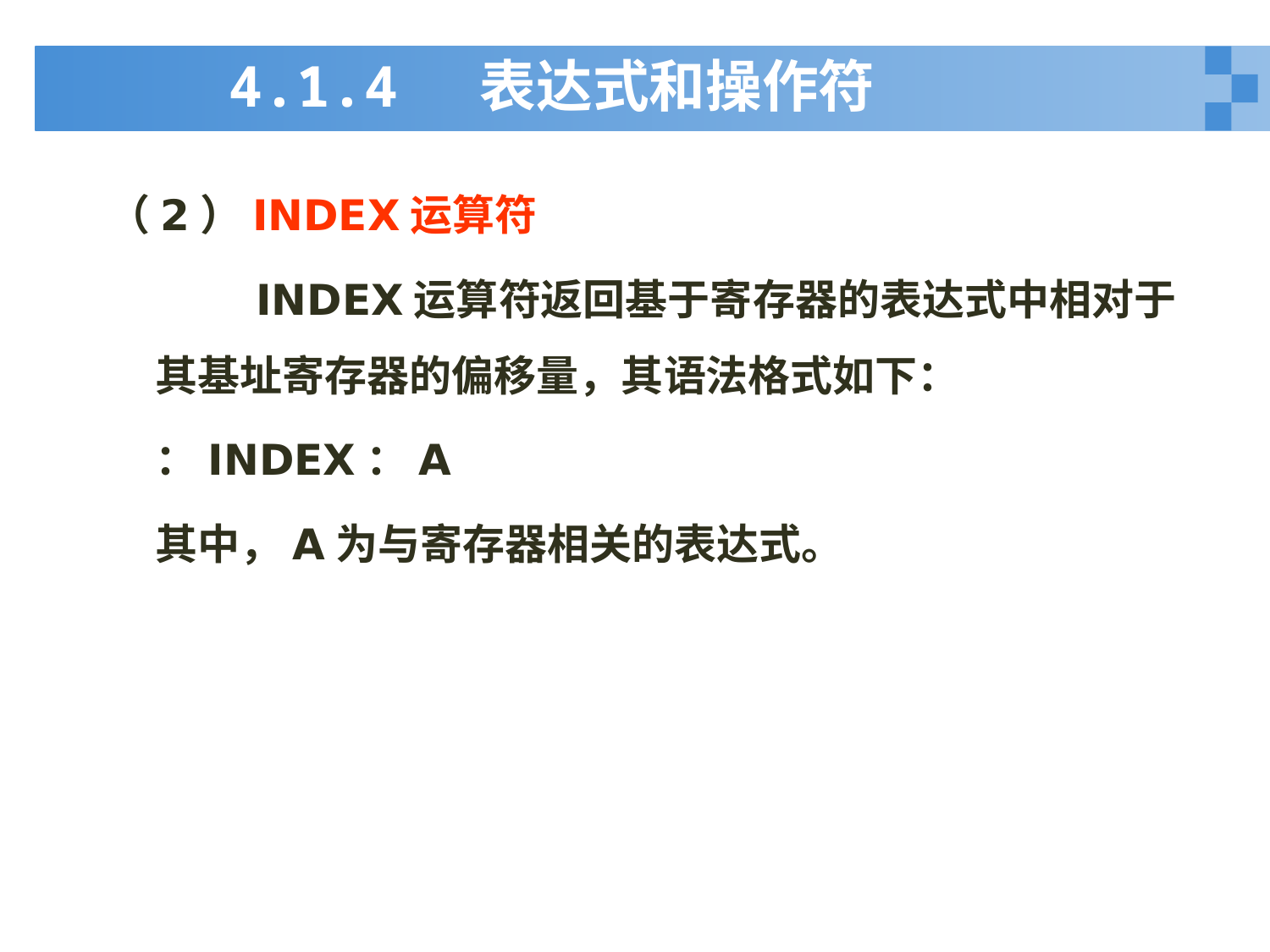

# 4.1.4  表达式和操作符
（2）INDEX运算符
          INDEX运算符返回基于寄存器的表达式中相对于其基址寄存器的偏移量，其语法格式如下：
	：INDEX：A
	其中，A为与寄存器相关的表达式。